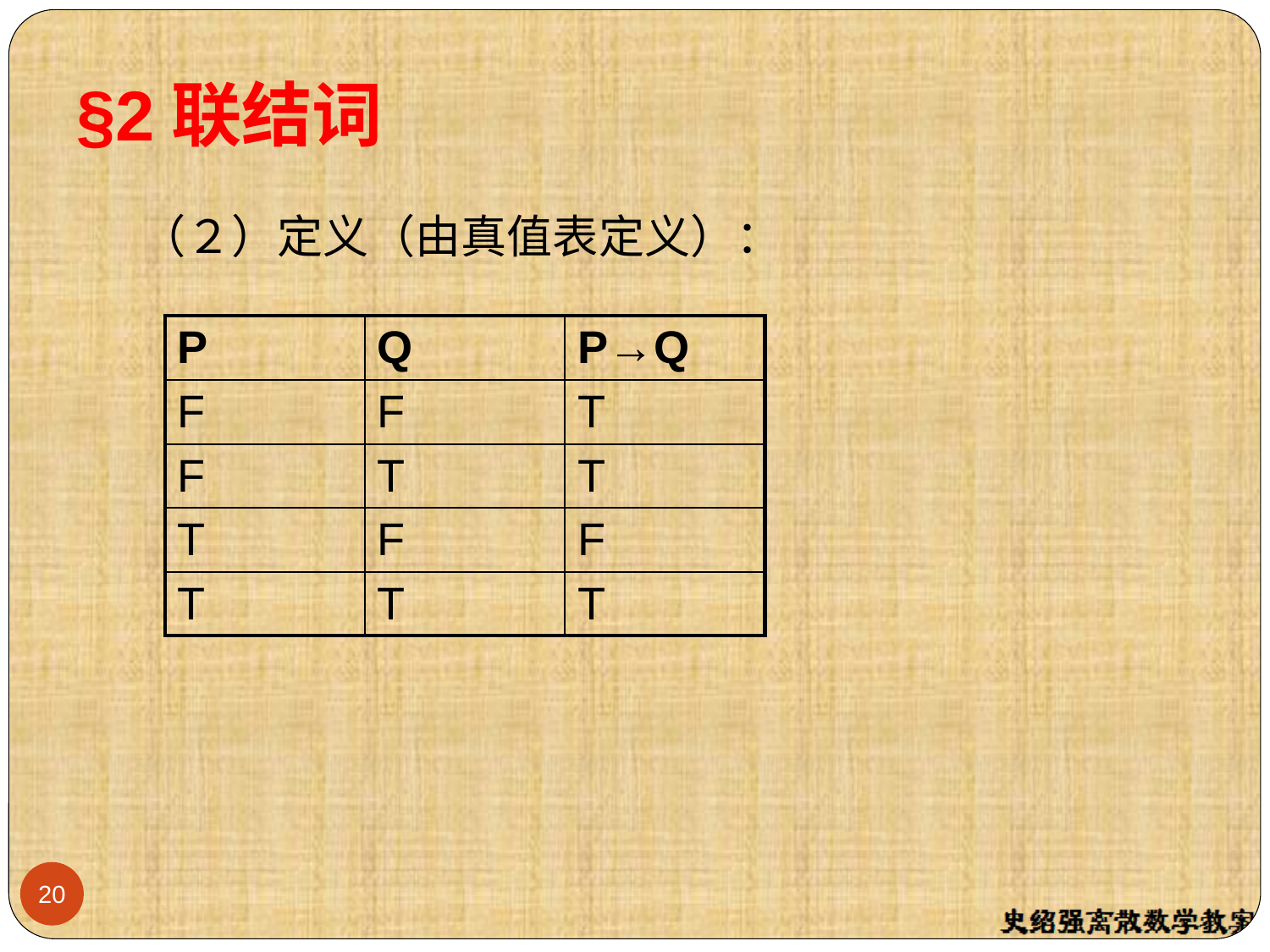

（２）定义（由真值表定义）：

§2联结词
| P | Q | P→Q |
| --- | --- | --- |
| F | F | T |
| F | T | T |
| T | F | F |
| T | T | T |

20